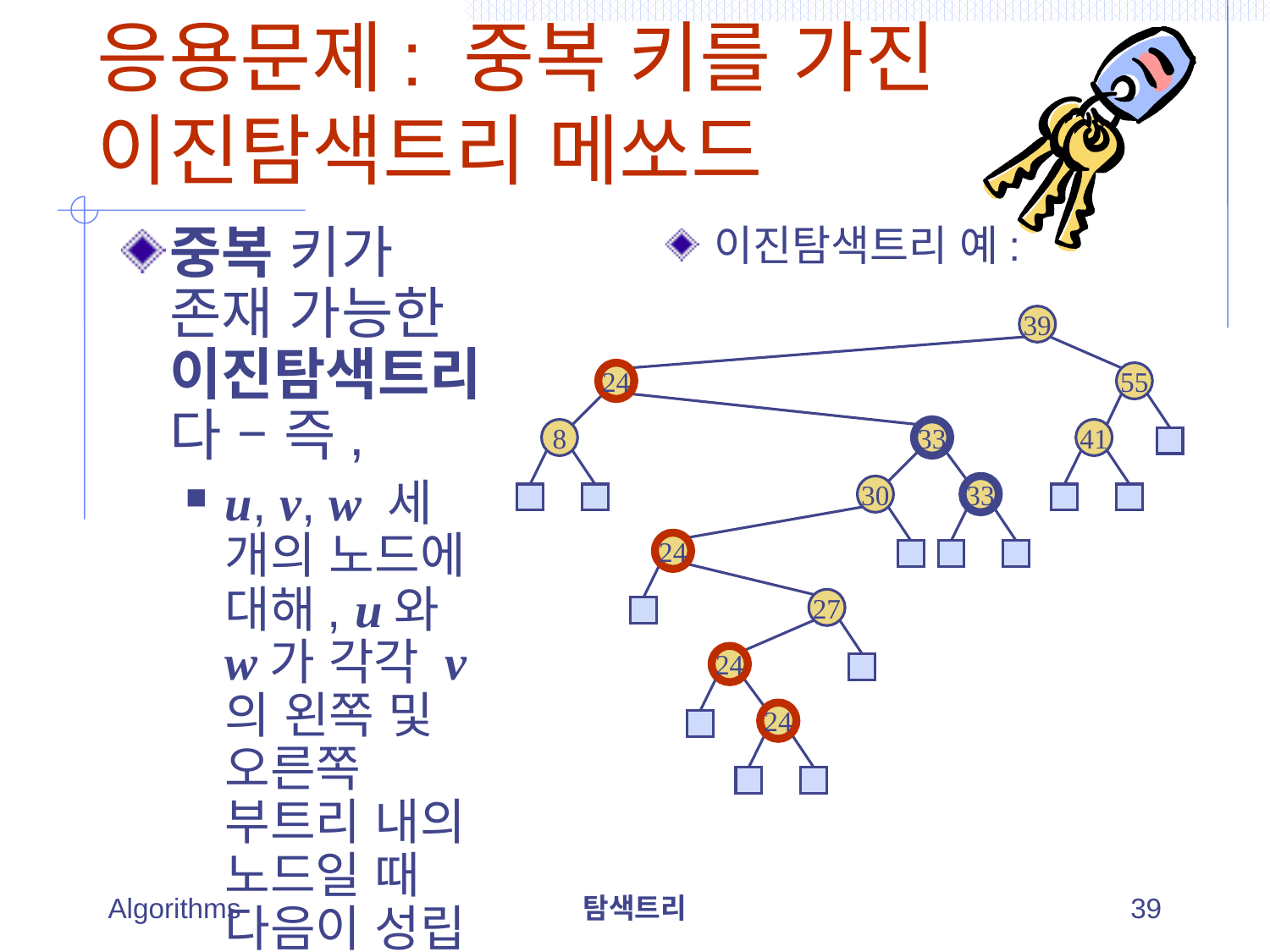

# 응용문제: 중복 키를 가진 이진탐색트리 메쏘드
이진탐색트리 예:
중복 키가 존재 가능한 이진탐색트리다 – 즉,
u, v, w 세 개의 노드에 대해, u와 w가 각각 v의 왼쪽 및 오른쪽 부트리 내의 노드일 때 다음이 성립
key(u) < key(v) ≤ key(w)
39
24
55
8
33
41

30
33

24

27

24

24

Algorithms
탐색트리
39